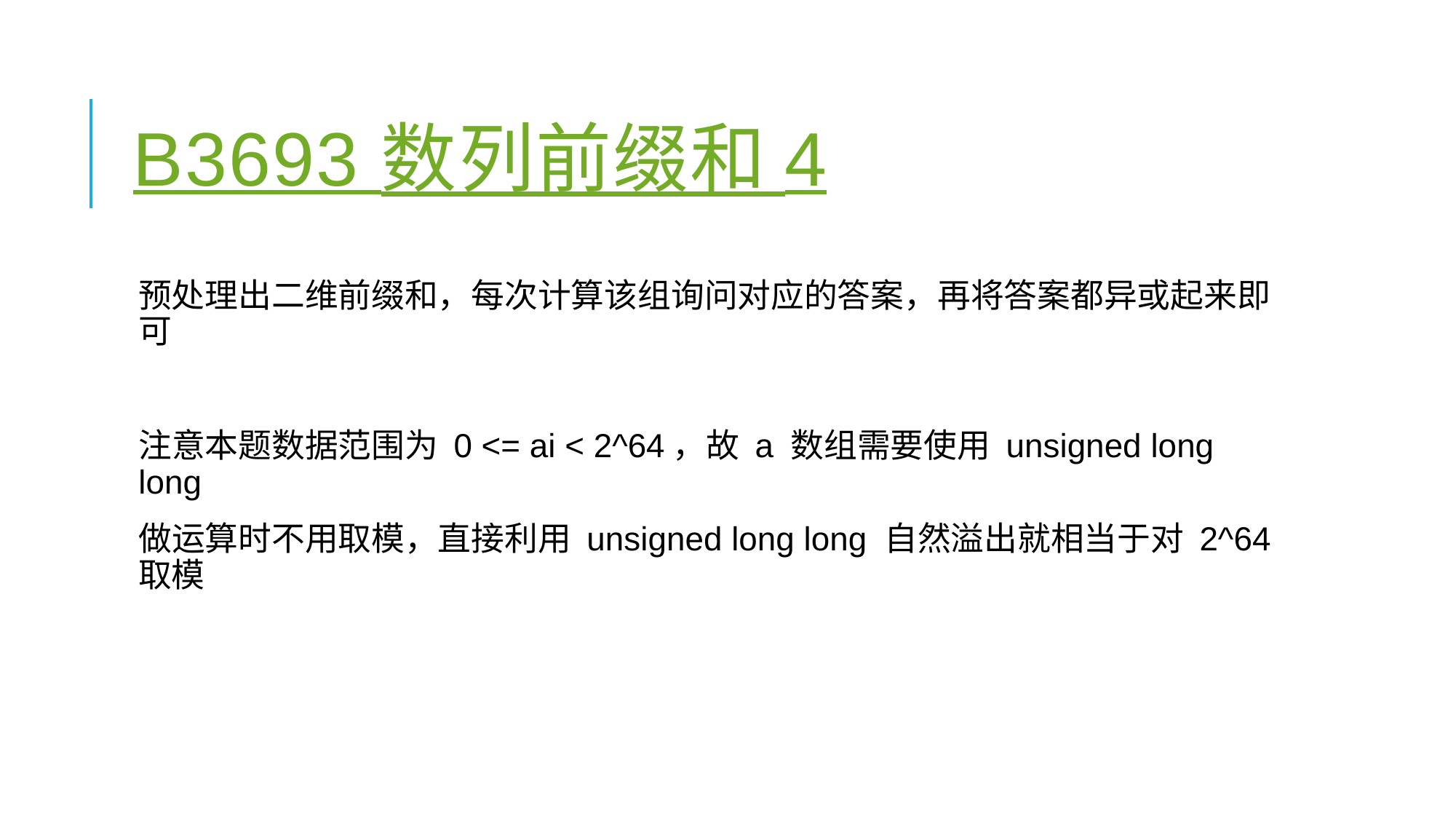

# B3693 数列前缀和 4
预处理出二维前缀和，每次计算该组询问对应的答案，再将答案都异或起来即可

注意本题数据范围为 0 <= ai < 2^64，故 a 数组需要使用 unsigned long long
做运算时不用取模，直接利用 unsigned long long 自然溢出就相当于对 2^64 取模